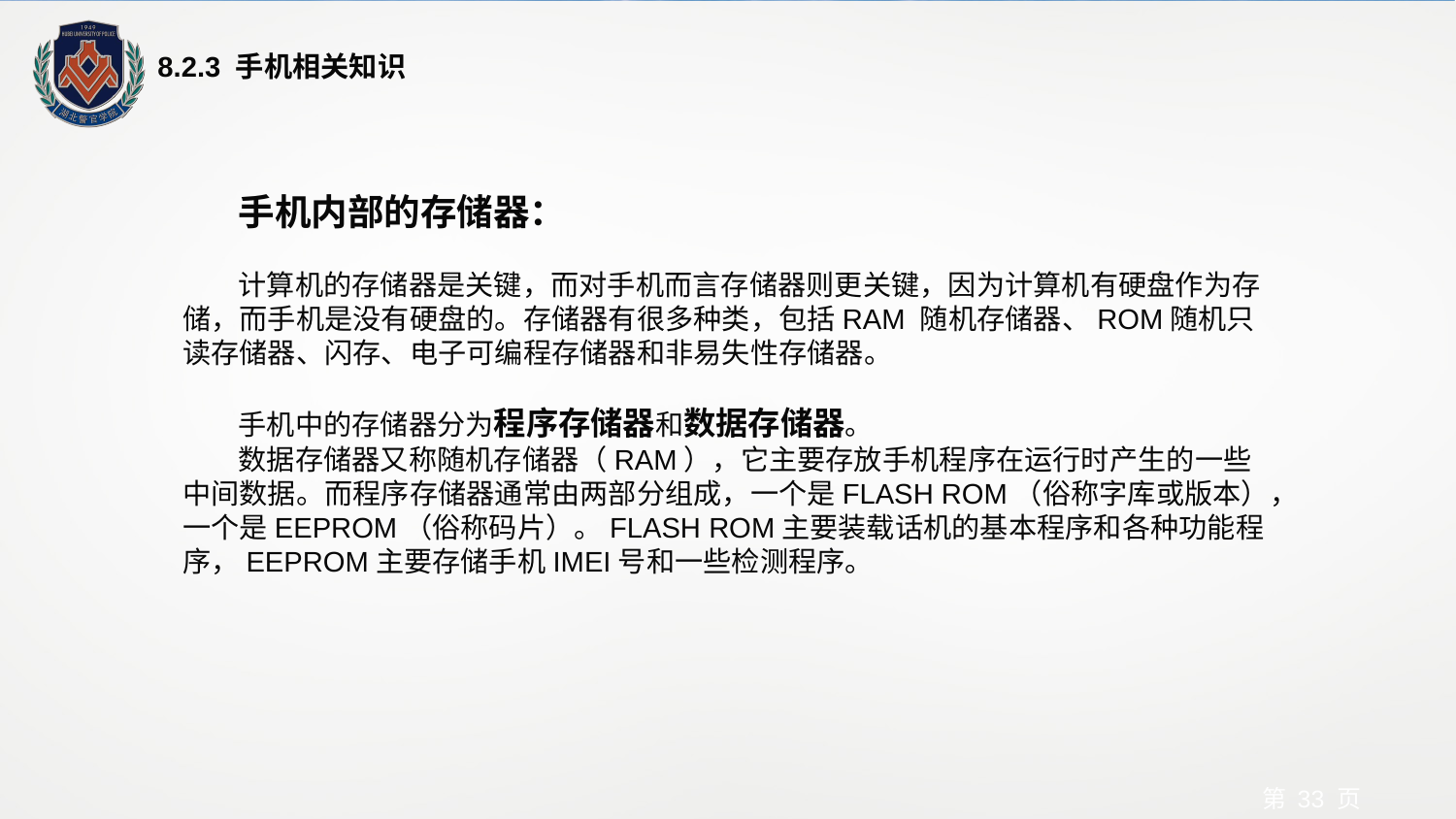

8.2.3 手机相关知识
 手机内部的存储器：

 计算机的存储器是关键，而对手机而言存储器则更关键，因为计算机有硬盘作为存储，而手机是没有硬盘的。存储器有很多种类，包括RAM 随机存储器、ROM随机只读存储器、闪存、电子可编程存储器和非易失性存储器。

 手机中的存储器分为程序存储器和数据存储器。
 数据存储器又称随机存储器（RAM），它主要存放手机程序在运行时产生的一些中间数据。而程序存储器通常由两部分组成，一个是FLASH ROM（俗称字库或版本），一个是EEPROM（俗称码片）。FLASH ROM主要装载话机的基本程序和各种功能程序，EEPROM主要存储手机IMEI号和一些检测程序。